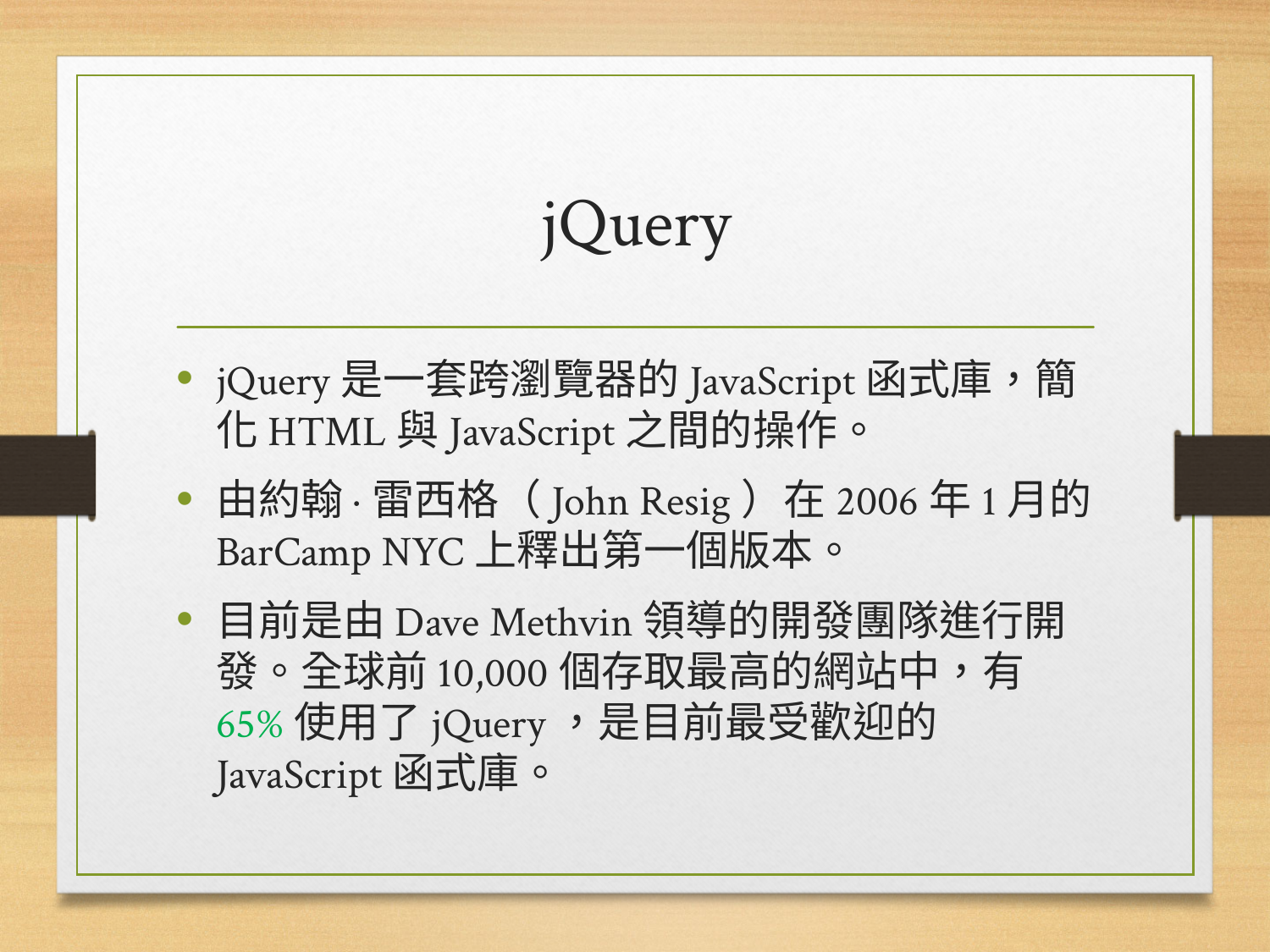

# jQuery
jQuery是一套跨瀏覽器的JavaScript函式庫，簡化HTML與JavaScript之間的操作。
由約翰·雷西格（John Resig）在2006年1月的BarCamp NYC上釋出第一個版本。
目前是由Dave Methvin領導的開發團隊進行開發。全球前10,000個存取最高的網站中，有65%使用了jQuery，是目前最受歡迎的JavaScript函式庫。